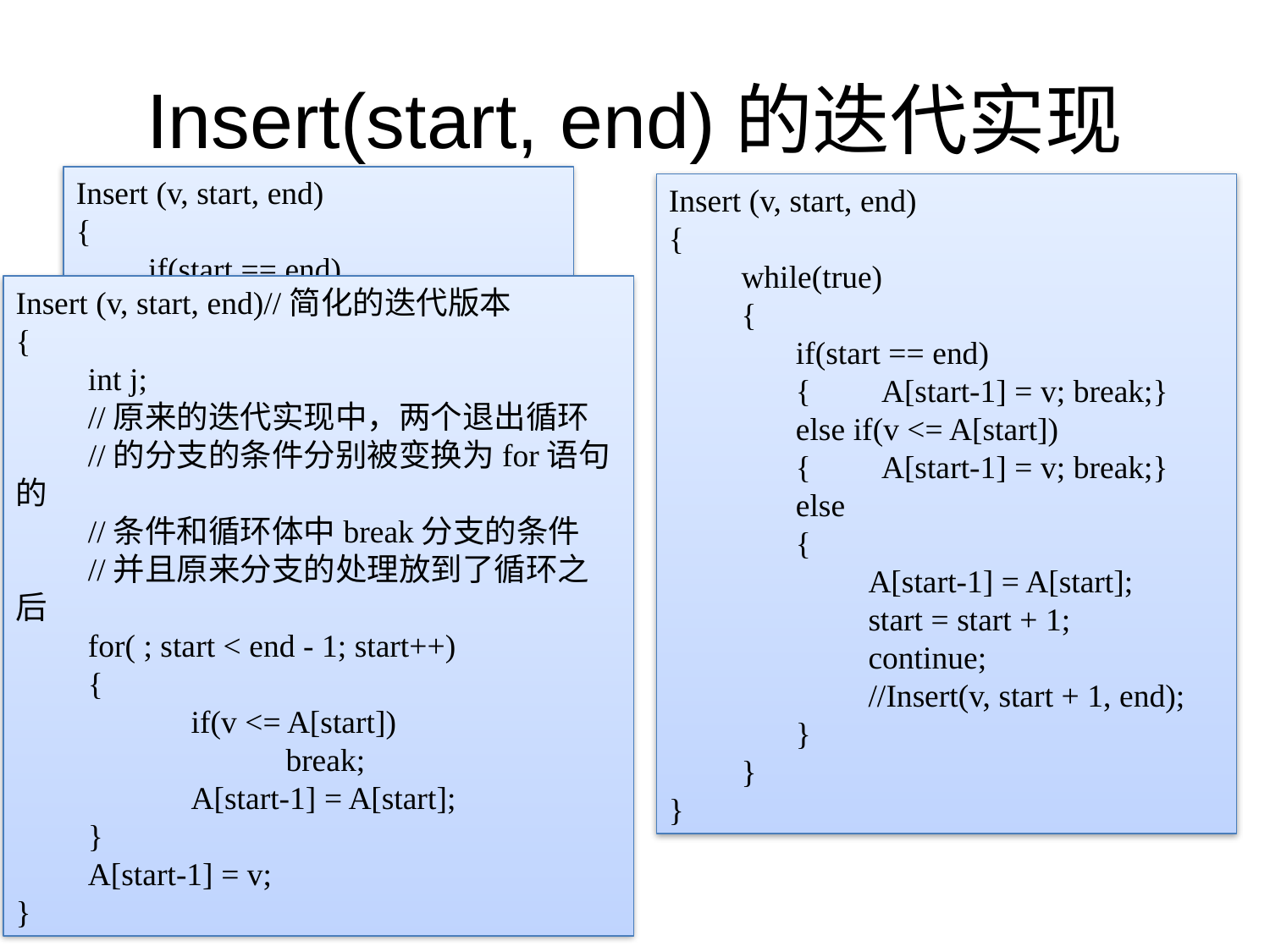

# Insert(start, end)的迭代实现
Insert (v, start, end)
{
         if(start == end)
	{A[start-1] = v; return;}
         else if(v <= A[start])
	{A[start-1] = v; return;}
         else
         {
	A[start-1] = A[start];
	Insert(v, start + 1, end);
         }
}
Insert (v, start, end)
{
         while(true)
         {
	if(start == end)
	{         A[start-1] = v; break;}
	else if(v <= A[start])
	{         A[start-1] = v; break;}
	else
	{
	         A[start-1] = A[start];
	         start = start + 1;
	         continue;
	         //Insert(v, start + 1, end);
	}
         }
}
Insert (v, start, end)//简化的迭代版本
{
         int j;
         //原来的迭代实现中，两个退出循环
         //的分支的条件分别被变换为for语句的
         //条件和循环体中break分支的条件
         //并且原来分支的处理放到了循环之后
         for( ; start < end - 1; start++)
         {
	      if(v <= A[start])
		  break;
	      A[start-1] = A[start];
         }
         A[start-1] = v;
}